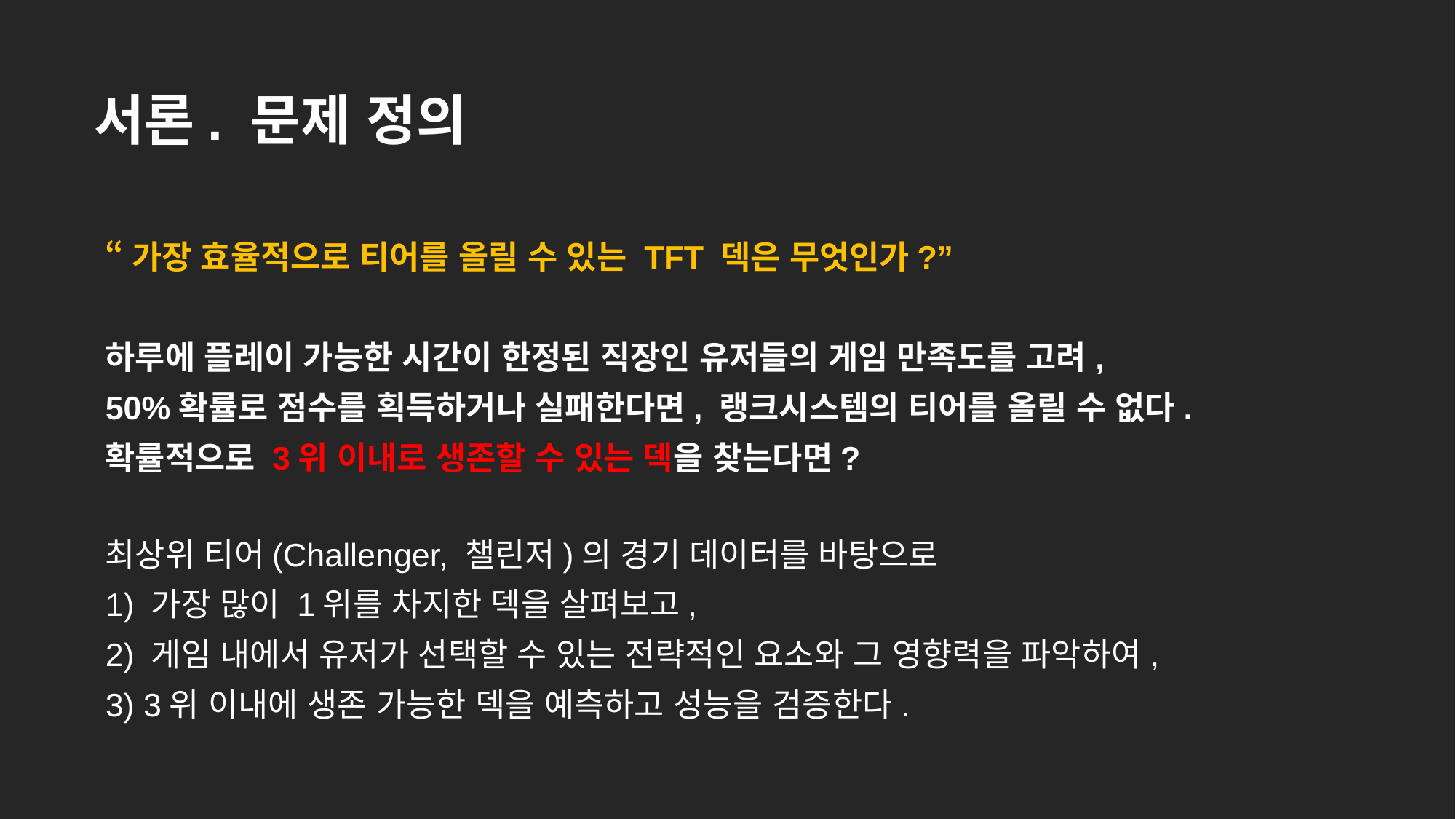

서론. 문제 정의

“가장 효율적으로 티어를 올릴 수 있는 TFT 덱은 무엇인가?”

하루에 플레이 가능한 시간이 한정된 직장인 유저들의 게임 만족도를 고려,
50%확률로 점수를 획득하거나 실패한다면, 랭크시스템의 티어를 올릴 수 없다.
확률적으로 3위 이내로 생존할 수 있는 덱을 찾는다면?

최상위 티어(Challenger, 챌린저)의 경기 데이터를 바탕으로
1) 가장 많이 1위를 차지한 덱을 살펴보고,
2) 게임 내에서 유저가 선택할 수 있는 전략적인 요소와 그 영향력을 파악하여,
3) 3위 이내에 생존 가능한 덱을 예측하고 성능을 검증한다.